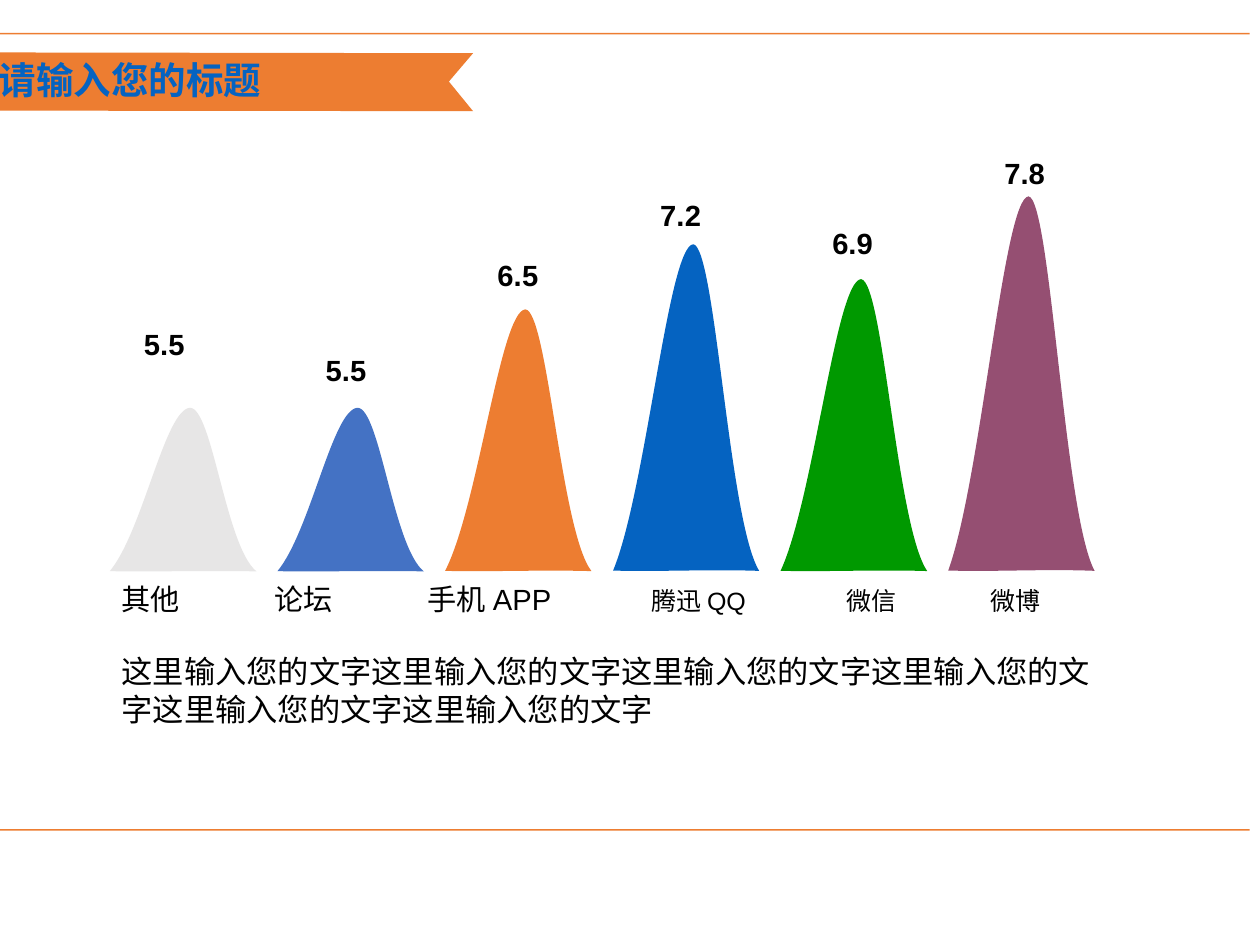

请输入您的标题

7.8
7.2

6.9

6.5

5.5
5.5

其他
论坛
手机APP
腾迅QQ
微信
微博
这里输入您的文字这里输入您的文字这里输入您的文字这里输入您的文字这里输入您的文字这里输入您的文字